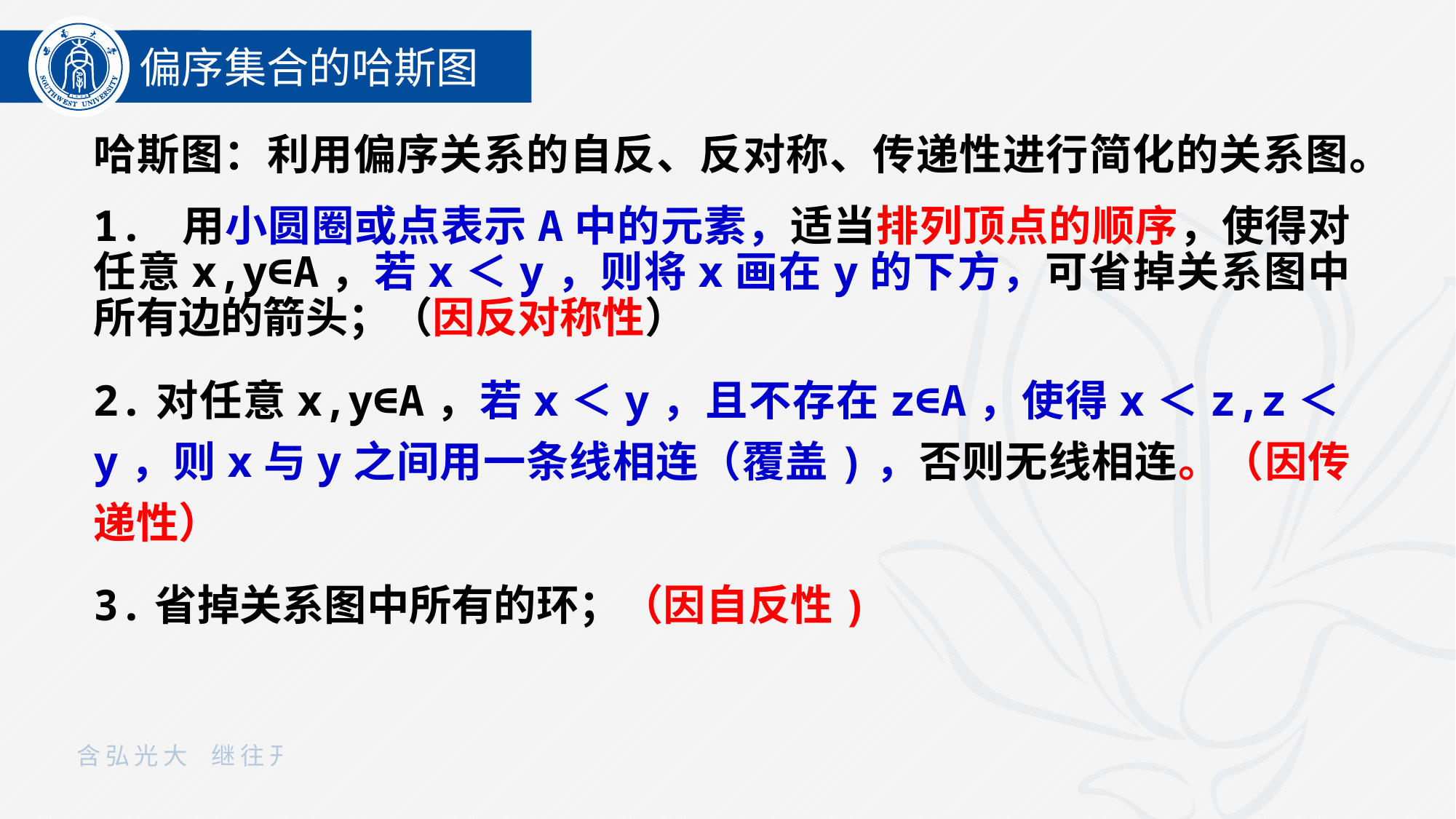

偏序集合的哈斯图
哈斯图：利用偏序关系的自反、反对称、传递性进行简化的关系图。
1. 用小圆圈或点表示A中的元素，适当排列顶点的顺序，使得对任意x,y∈A，若x＜y，则将x画在y的下方，可省掉关系图中所有边的箭头；（因反对称性）
2.对任意x,y∈A，若x＜y，且不存在z∈A，使得x＜z,z＜y，则x与y之间用一条线相连（覆盖)，否则无线相连。（因传递性）
3.省掉关系图中所有的环；（因自反性)